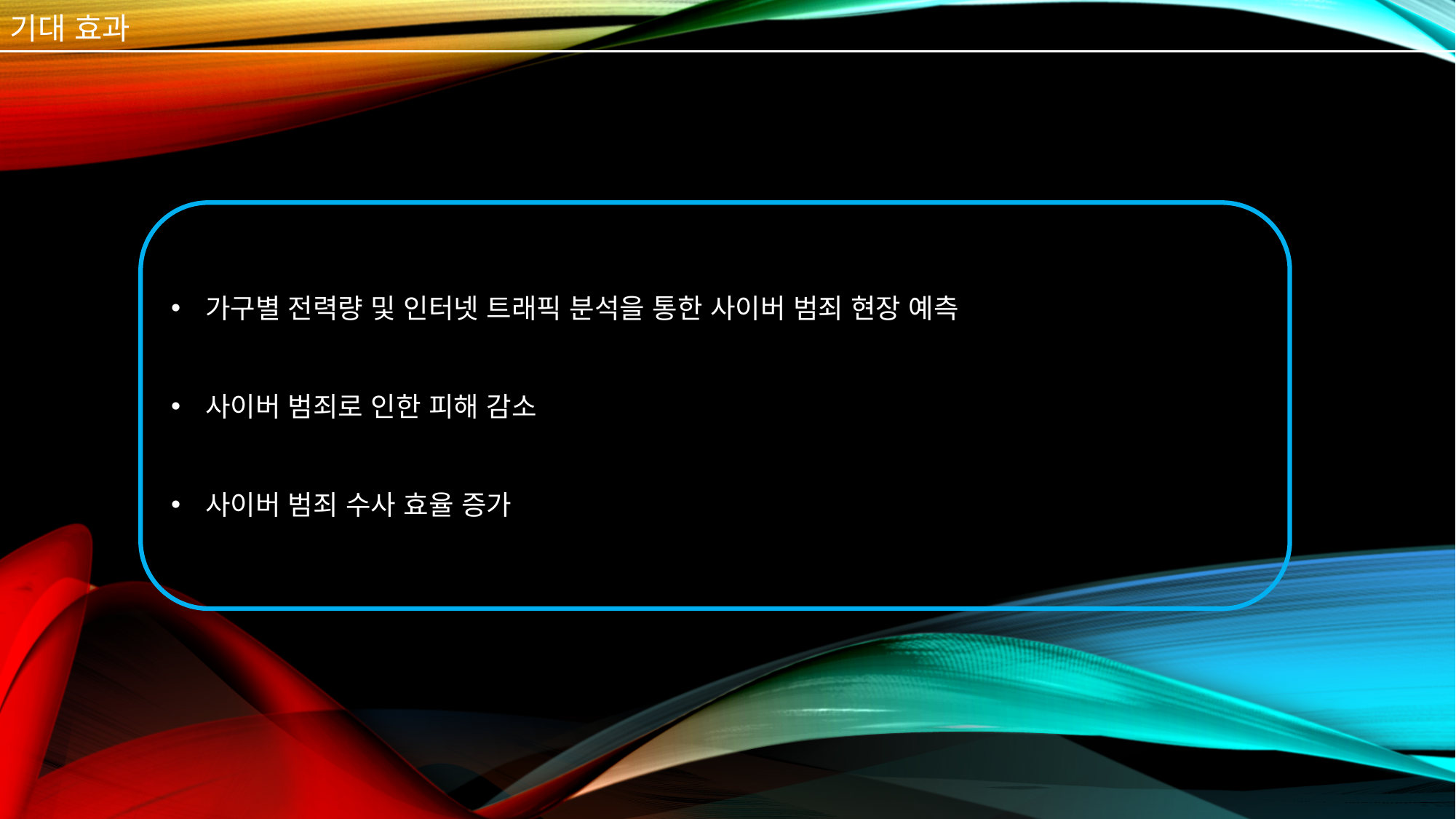

# 기대 효과
가구별 전력량 및 인터넷 트래픽 분석을 통한 사이버 범죄 현장 예측
사이버 범죄로 인한 피해 감소
사이버 범죄 수사 효율 증가